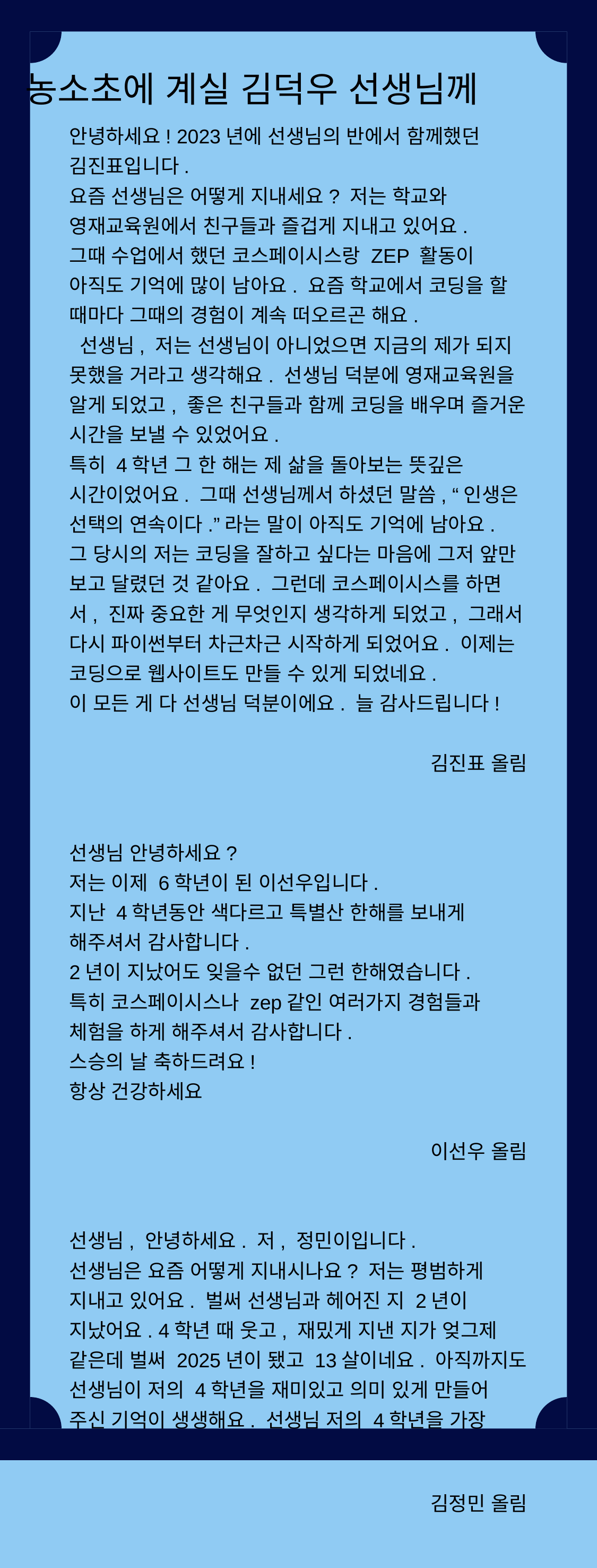

농소초에 계실 김덕우 선생님께
안녕하세요! 2023년에 선생님의 반에서 함께했던 김진표입니다.
요즘 선생님은 어떻게 지내세요? 저는 학교와 영재교육원에서 친구들과 즐겁게 지내고 있어요.
그때 수업에서 했던 코스페이시스랑 ZEP 활동이 아직도 기억에 많이 남아요. 요즘 학교에서 코딩을 할 때마다 그때의 경험이 계속 떠오르곤 해요.
 선생님, 저는 선생님이 아니었으면 지금의 제가 되지 못했을 거라고 생각해요. 선생님 덕분에 영재교육원을 알게 되었고, 좋은 친구들과 함께 코딩을 배우며 즐거운 시간을 보낼 수 있었어요.
특히 4학년 그 한 해는 제 삶을 돌아보는 뜻깊은 시간이었어요. 그때 선생님께서 하셨던 말씀, “인생은 선택의 연속이다.”라는 말이 아직도 기억에 남아요.
그 당시의 저는 코딩을 잘하고 싶다는 마음에 그저 앞만 보고 달렸던 것 같아요. 그런데 코스페이시스를 하면서, 진짜 중요한 게 무엇인지 생각하게 되었고, 그래서 다시 파이썬부터 차근차근 시작하게 되었어요. 이제는 코딩으로 웹사이트도 만들 수 있게 되었네요.
이 모든 게 다 선생님 덕분이에요. 늘 감사드립니다!

김진표 올림

선생님 안녕하세요?
저는 이제 6학년이 된 이선우입니다.
지난 4학년동안 색다르고 특별산 한해를 보내게 해주셔서 감사합니다.
2년이 지났어도 잊을수 없던 그런 한해였습니다.
특히 코스페이시스나 zep같인 여러가지 경험들과 체험을 하게 해주셔서 감사합니다.
스승의 날 축하드려요!
항상 건강하세요

이선우 올림

선생님, 안녕하세요. 저, 정민이입니다.
선생님은 요즘 어떻게 지내시나요? 저는 평범하게 지내고 있어요. 벌써 선생님과 헤어진 지 2년이 지났어요. 4학년 때 웃고, 재밌게 지낸 지가 엊그제 같은데 벌써 2025년이 됐고 13살이네요. 아직까지도 선생님이 저의 4학년을 재미있고 의미 있게 만들어 주신 기억이 생생해요. 선생님 저의 4학년을 가장 재밌게 만들어 주셔서 감사합니다.

김정민 올림